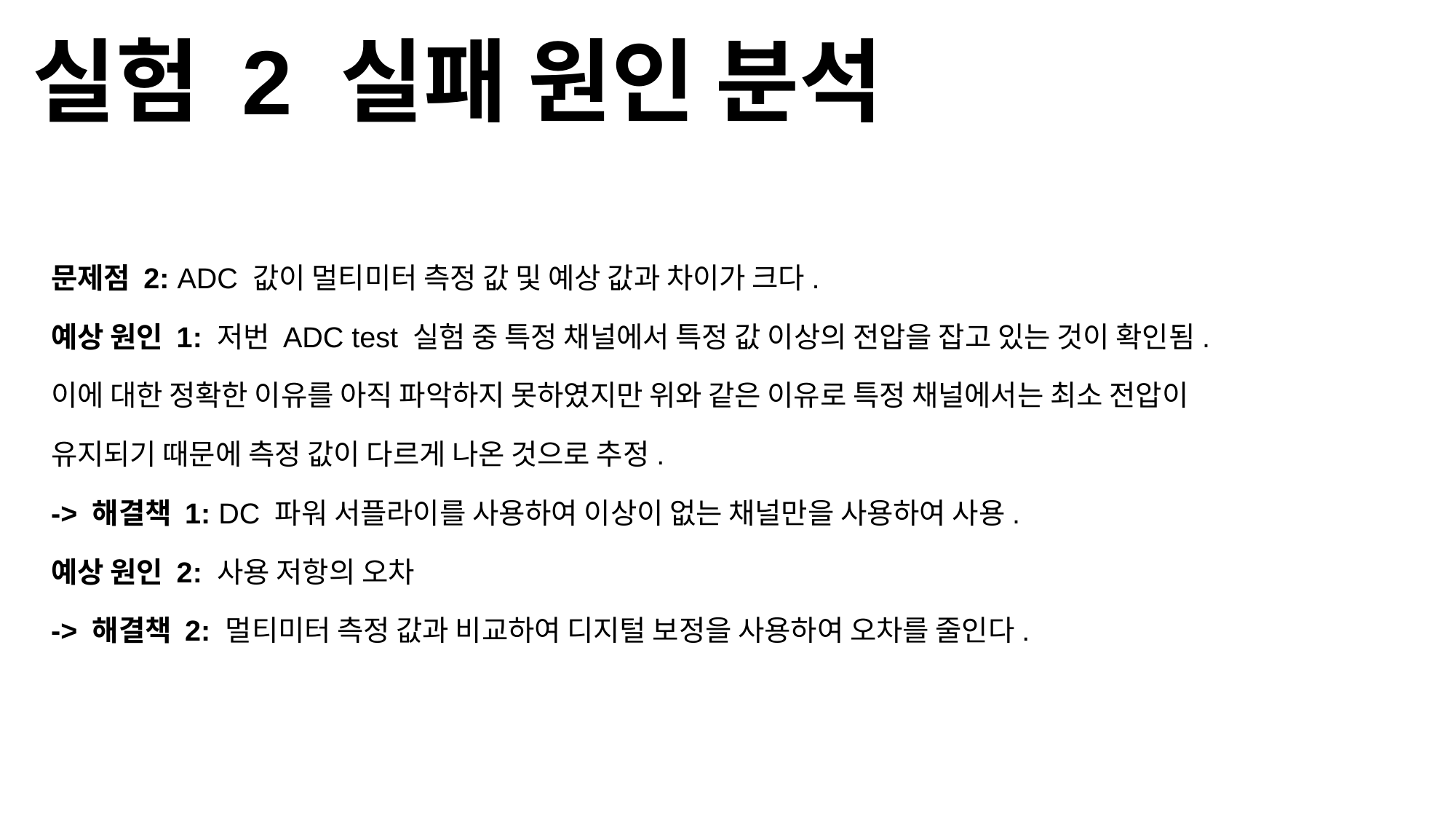

# 실험 2 실패 원인 분석
문제점 2: ADC 값이 멀티미터 측정 값 및 예상 값과 차이가 크다.
예상 원인 1: 저번 ADC test 실험 중 특정 채널에서 특정 값 이상의 전압을 잡고 있는 것이 확인됨.
이에 대한 정확한 이유를 아직 파악하지 못하였지만 위와 같은 이유로 특정 채널에서는 최소 전압이 유지되기 때문에 측정 값이 다르게 나온 것으로 추정.
-> 해결책 1: DC 파워 서플라이를 사용하여 이상이 없는 채널만을 사용하여 사용.
예상 원인 2: 사용 저항의 오차
-> 해결책 2: 멀티미터 측정 값과 비교하여 디지털 보정을 사용하여 오차를 줄인다.